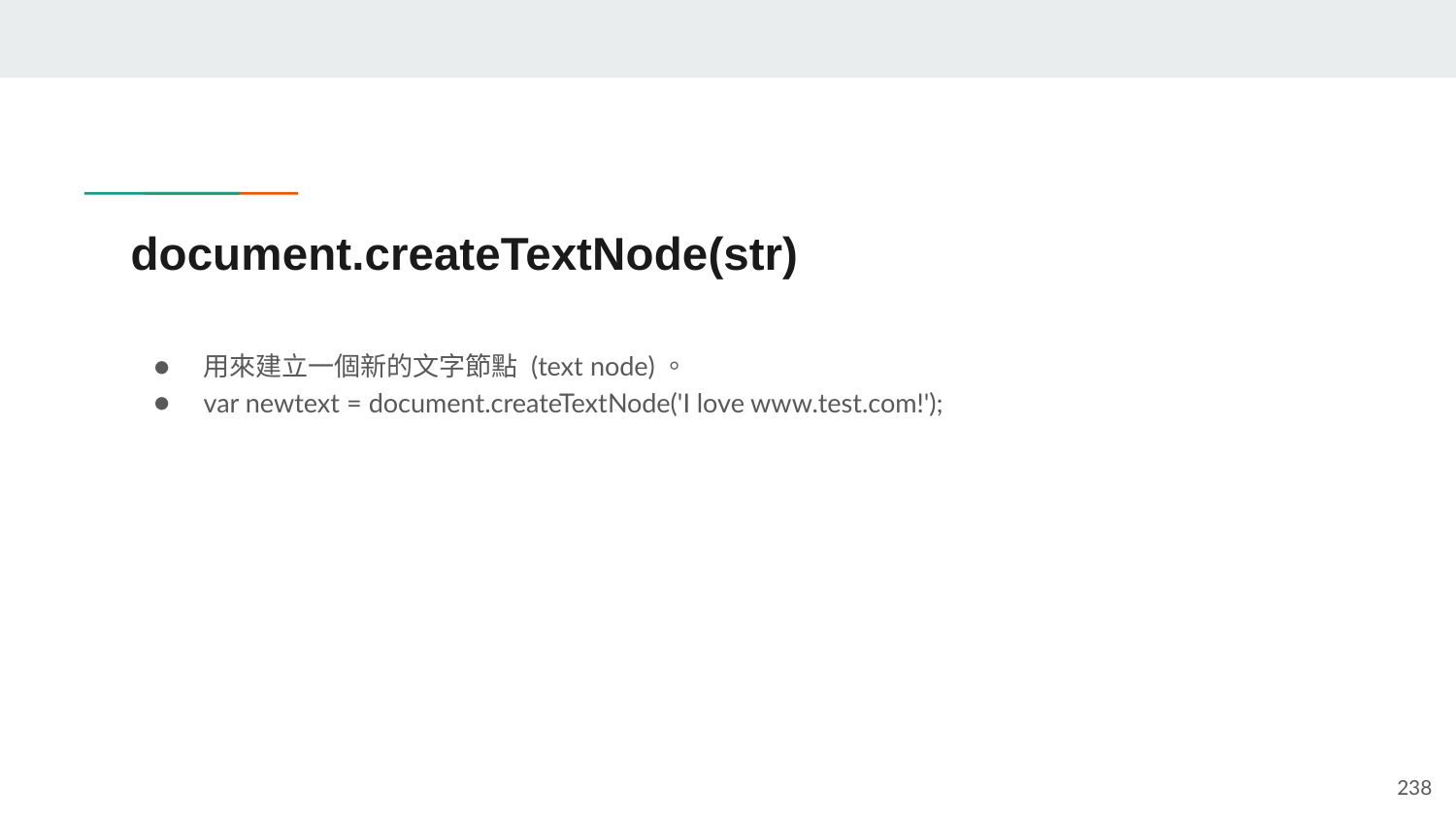

# document.createTextNode(str)
用來建立一個新的文字節點 (text node)。
var newtext = document.createTextNode('I love www.test.com!');

238